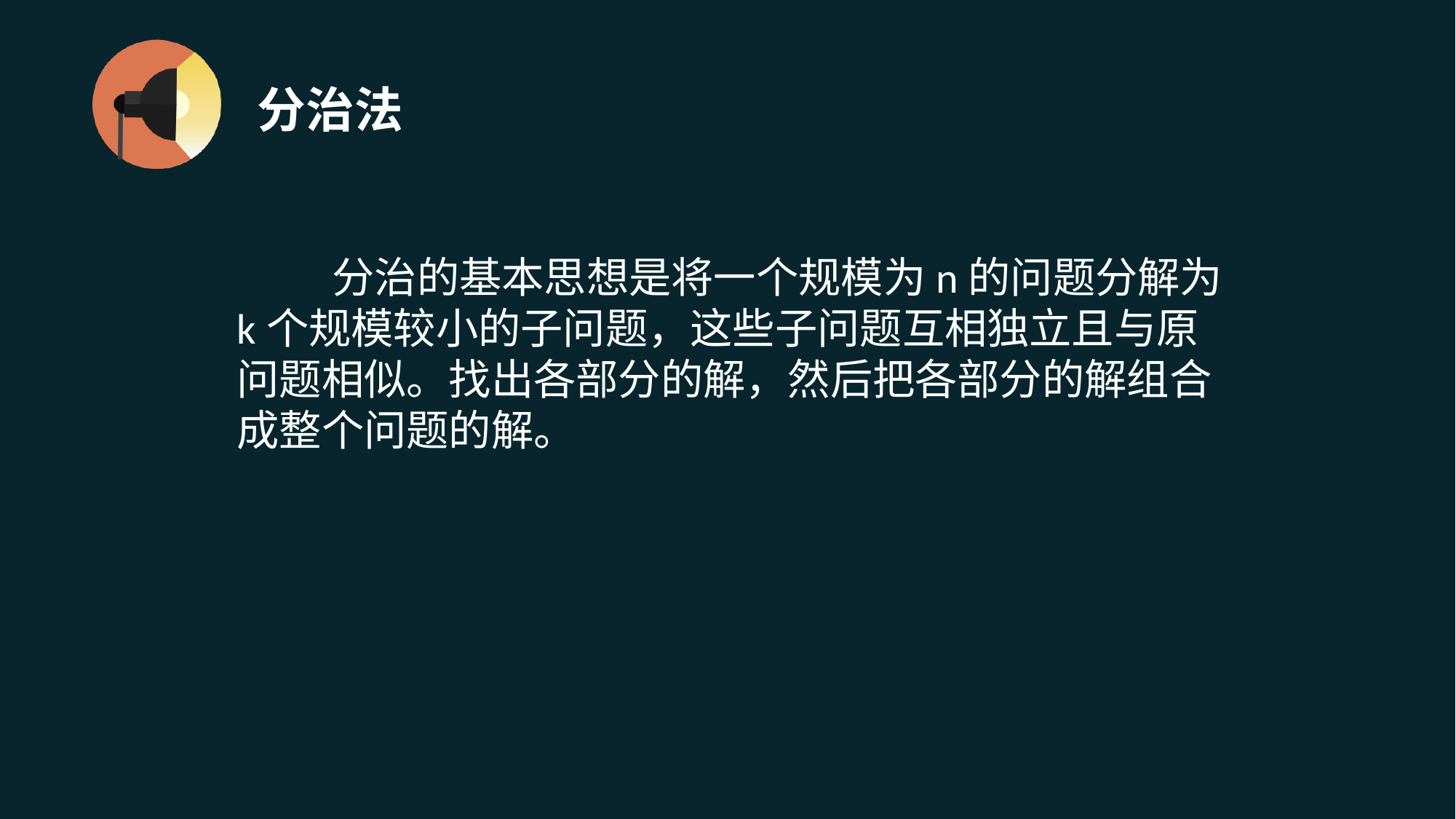

# 分治法
         分治的基本思想是将一个规模为n的问题分解为k个规模较小的子问题，这些子问题互相独立且与原问题相似。找出各部分的解，然后把各部分的解组合成整个问题的解。